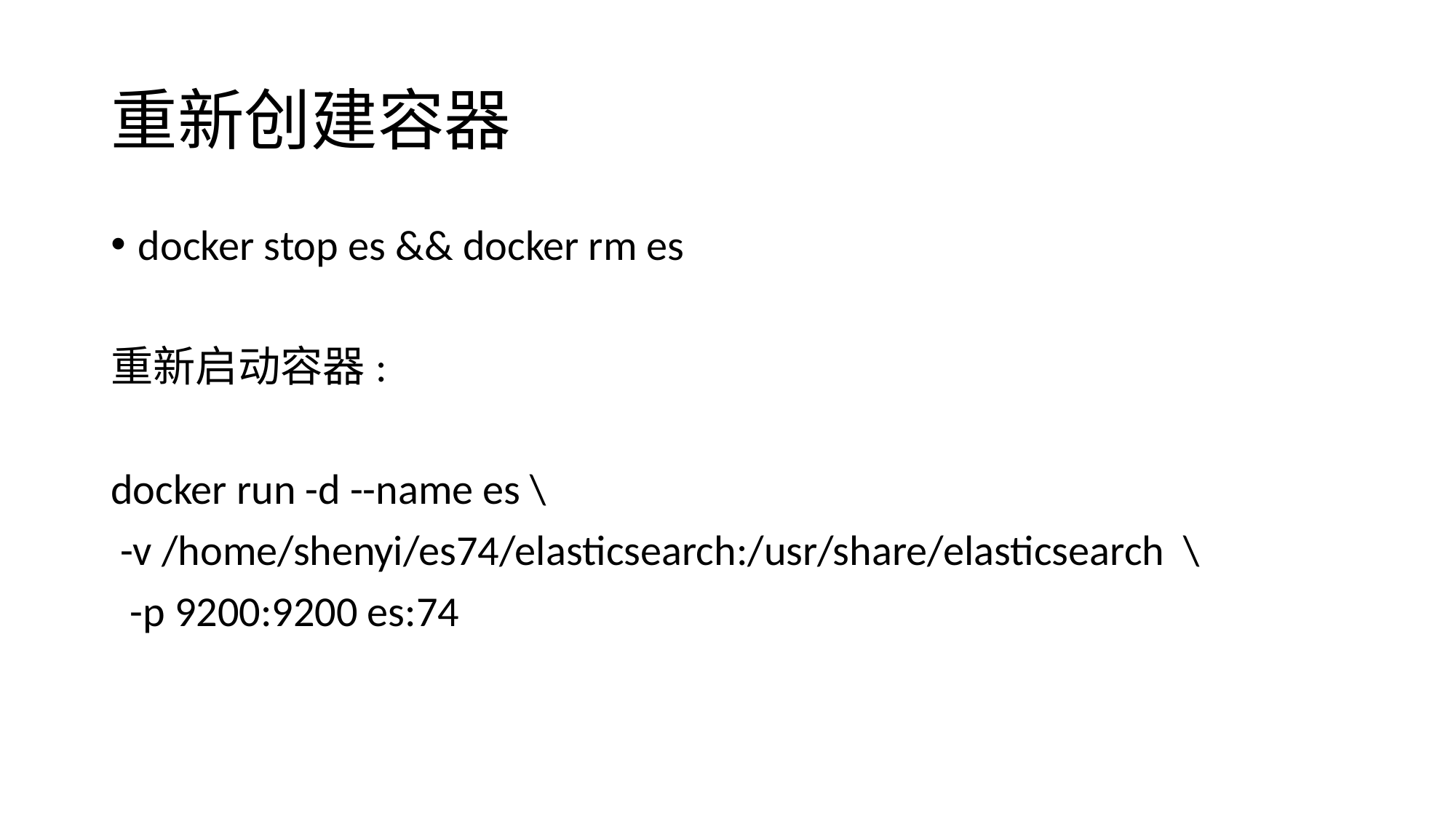

# 重新创建容器
docker stop es && docker rm es

重新启动容器:

docker run -d --name es \
 -v /home/shenyi/es74/elasticsearch:/usr/share/elasticsearch  \
  -p 9200:9200 es:74